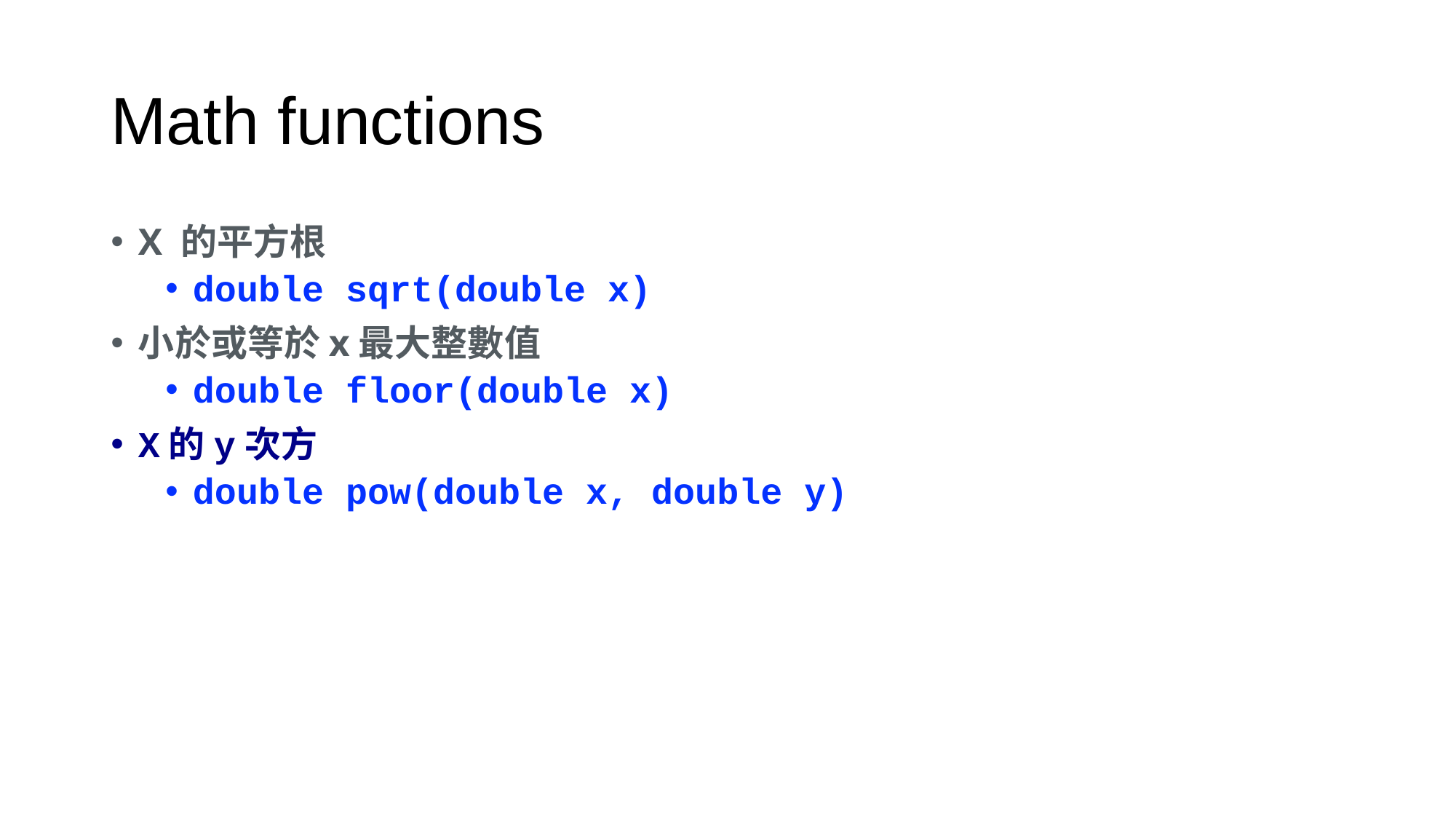

# Math functions
X 的平方根
double sqrt(double x)
小於或等於x最大整數值
double floor(double x)
X的y次方
double pow(double x, double y)